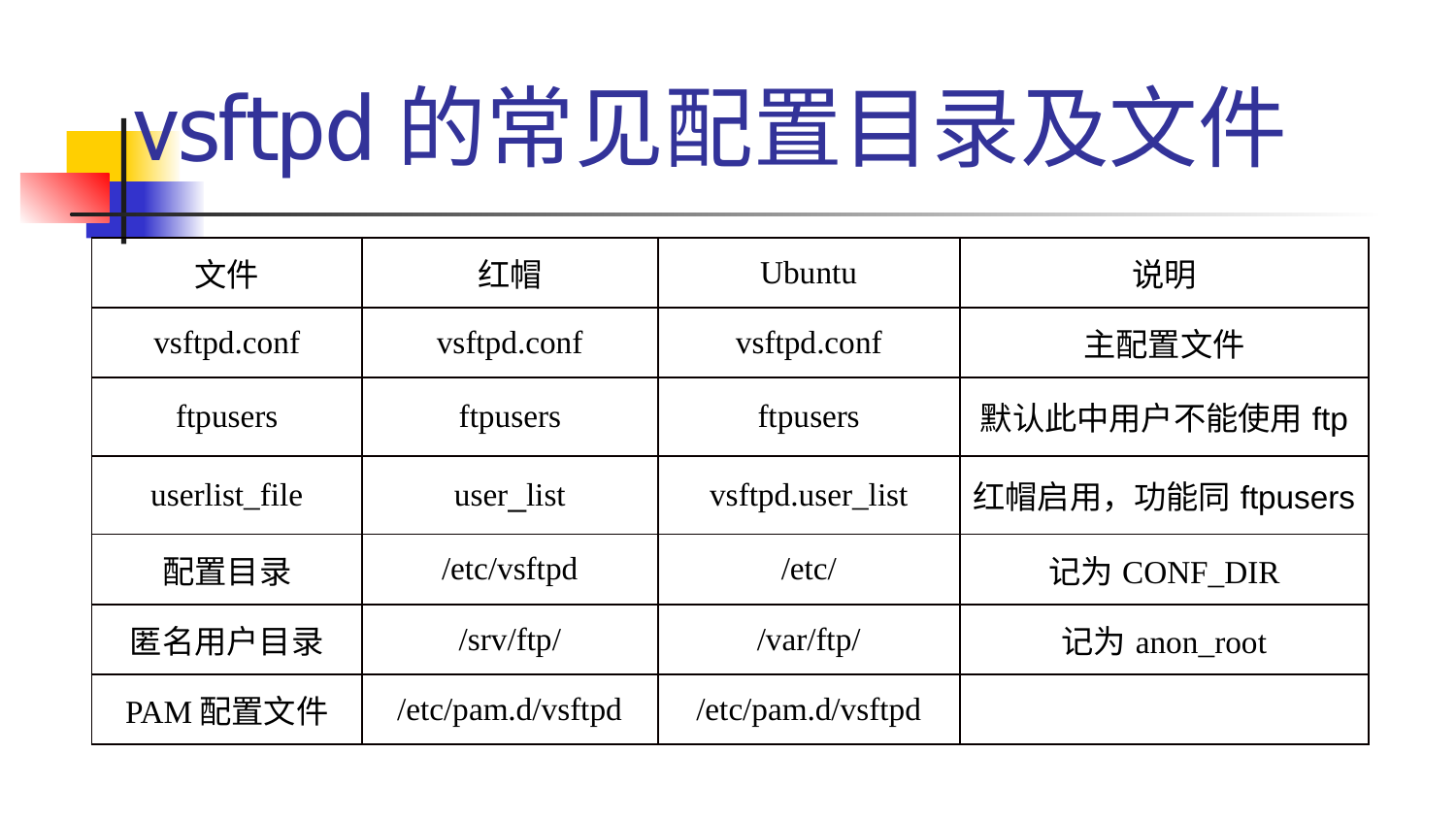

# vsftpd的常见配置目录及文件

| 文件 | 红帽 | Ubuntu | 说明 |
| --- | --- | --- | --- |
| vsftpd.conf | vsftpd.conf | vsftpd.conf | 主配置文件 |
| ftpusers | ftpusers | ftpusers | 默认此中用户不能使用ftp |
| userlist\_file | user\_list | vsftpd.user\_list | 红帽启用，功能同ftpusers |
| 配置目录 | /etc/vsftpd | /etc/ | 记为CONF\_DIR |
| 匿名用户目录 | /srv/ftp/ | /var/ftp/ | 记为anon\_root |
| PAM配置文件 | /etc/pam.d/vsftpd | /etc/pam.d/vsftpd |  |